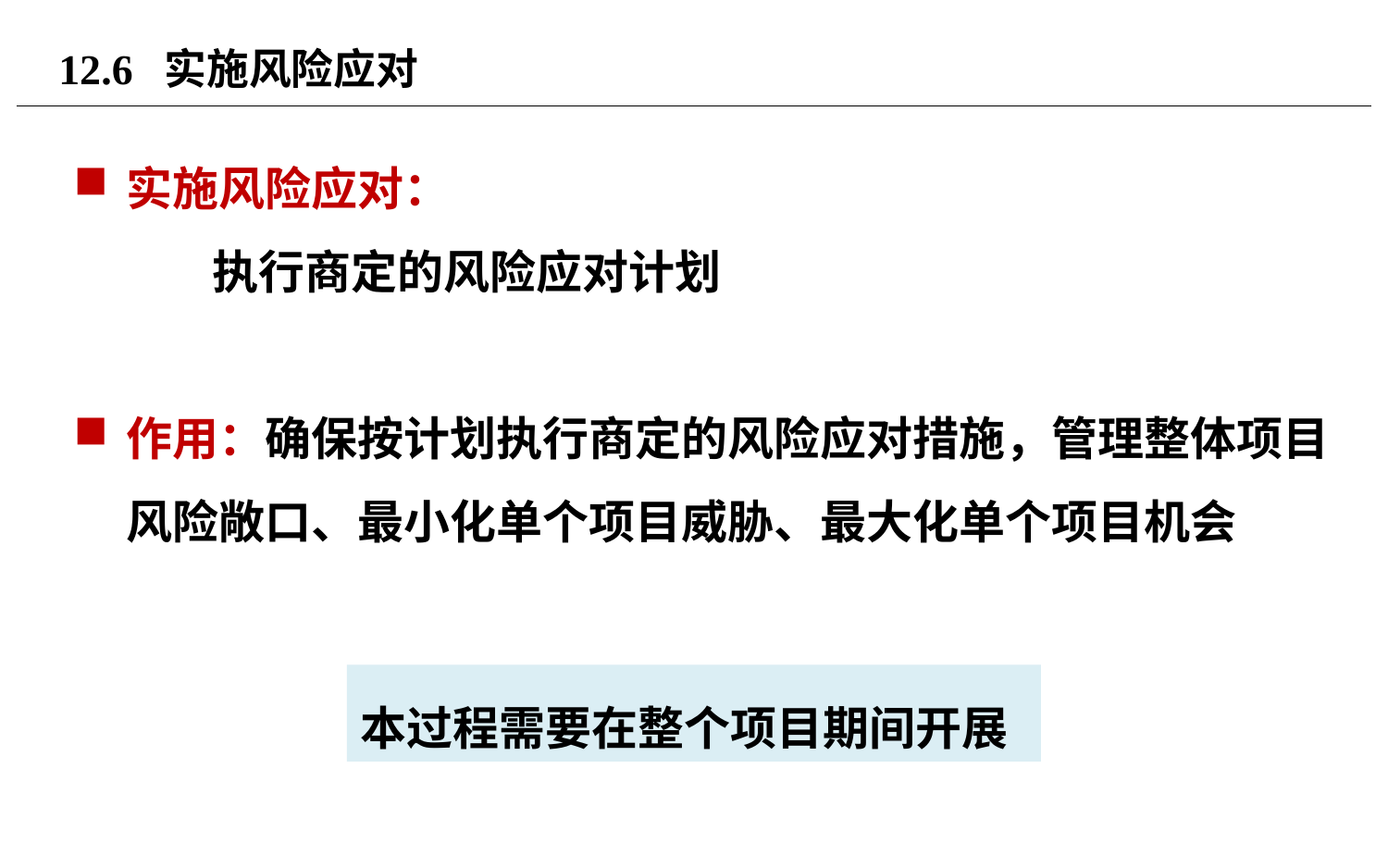

# 12.6  实施风险应对
实施风险应对：
	执行商定的风险应对计划

作用：确保按计划执行商定的风险应对措施，管理整体项目风险敞口、最小化单个项目威胁、最大化单个项目机会

本过程需要在整个项目期间开展